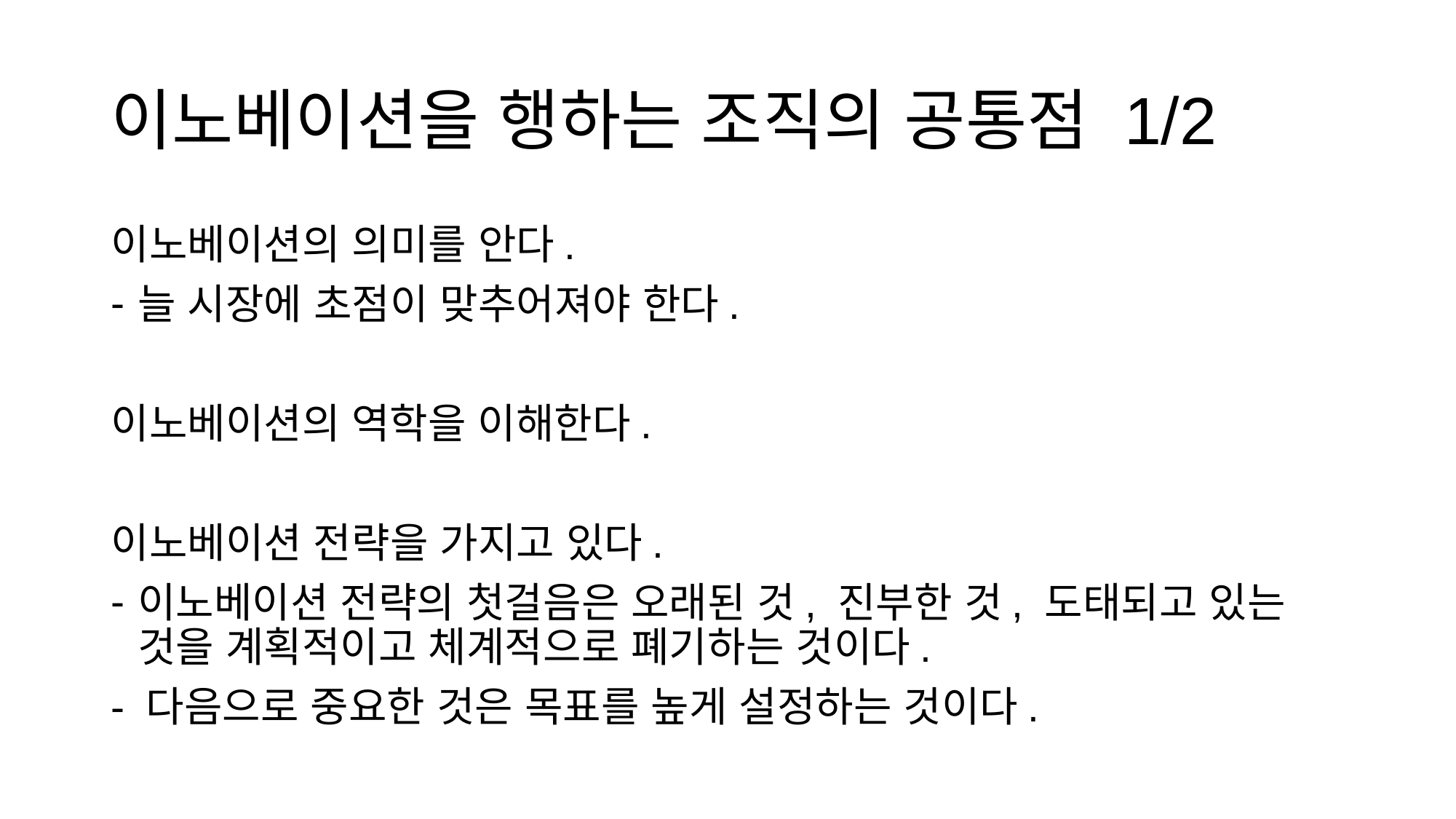

# 이노베이션을 행하는 조직의 공통점 1/2
이노베이션의 의미를 안다.
늘 시장에 초점이 맞추어져야 한다.

이노베이션의 역학을 이해한다.

이노베이션 전략을 가지고 있다.
이노베이션 전략의 첫걸음은 오래된 것, 진부한 것, 도태되고 있는 것을 계획적이고 체계적으로 폐기하는 것이다.
- 다음으로 중요한 것은 목표를 높게 설정하는 것이다.